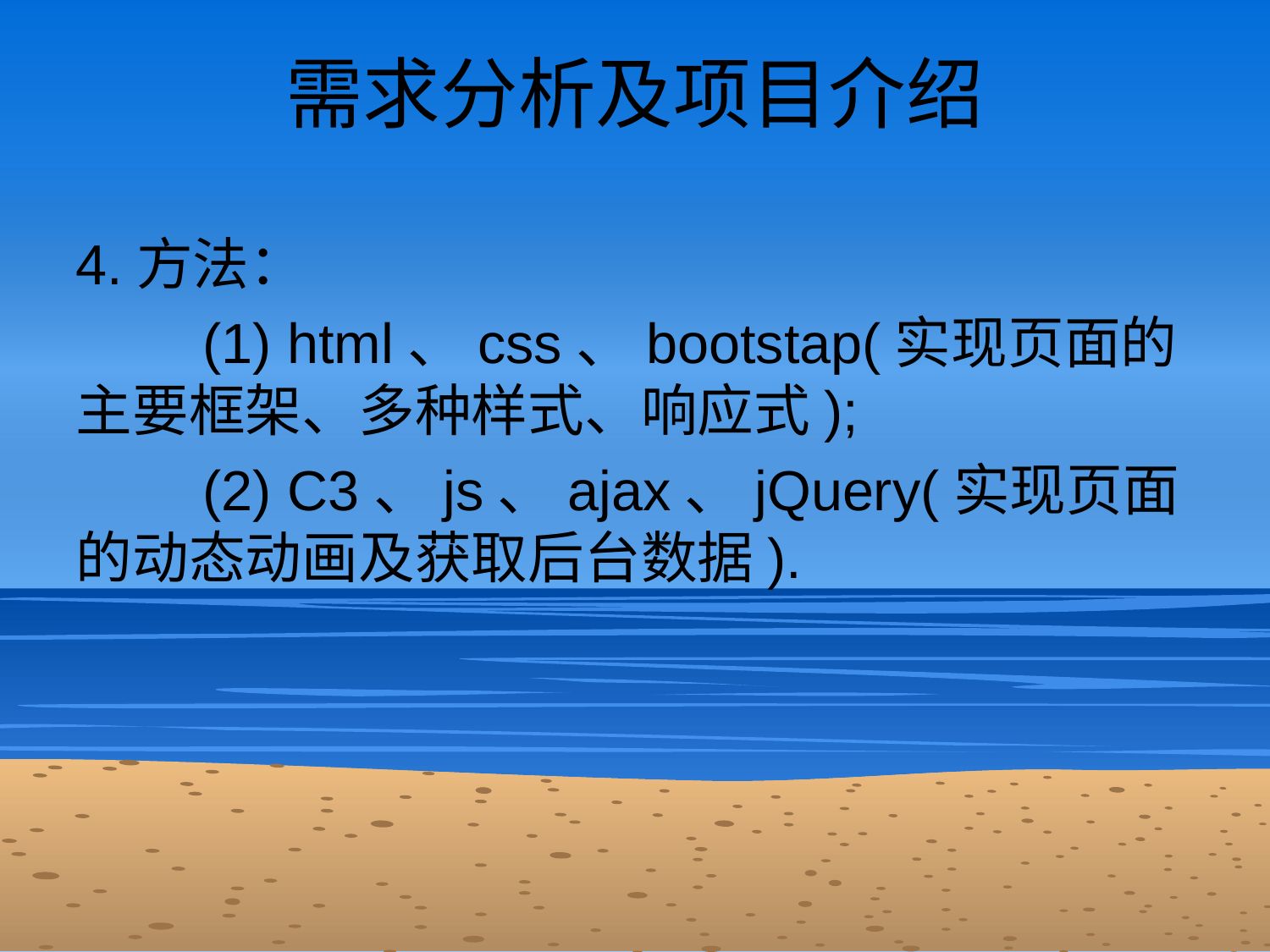

# 需求分析及项目介绍
4.方法：
	(1) html、css、bootstap(实现页面的主要框架、多种样式、响应式);
	(2) C3、js、ajax、jQuery(实现页面的动态动画及获取后台数据).